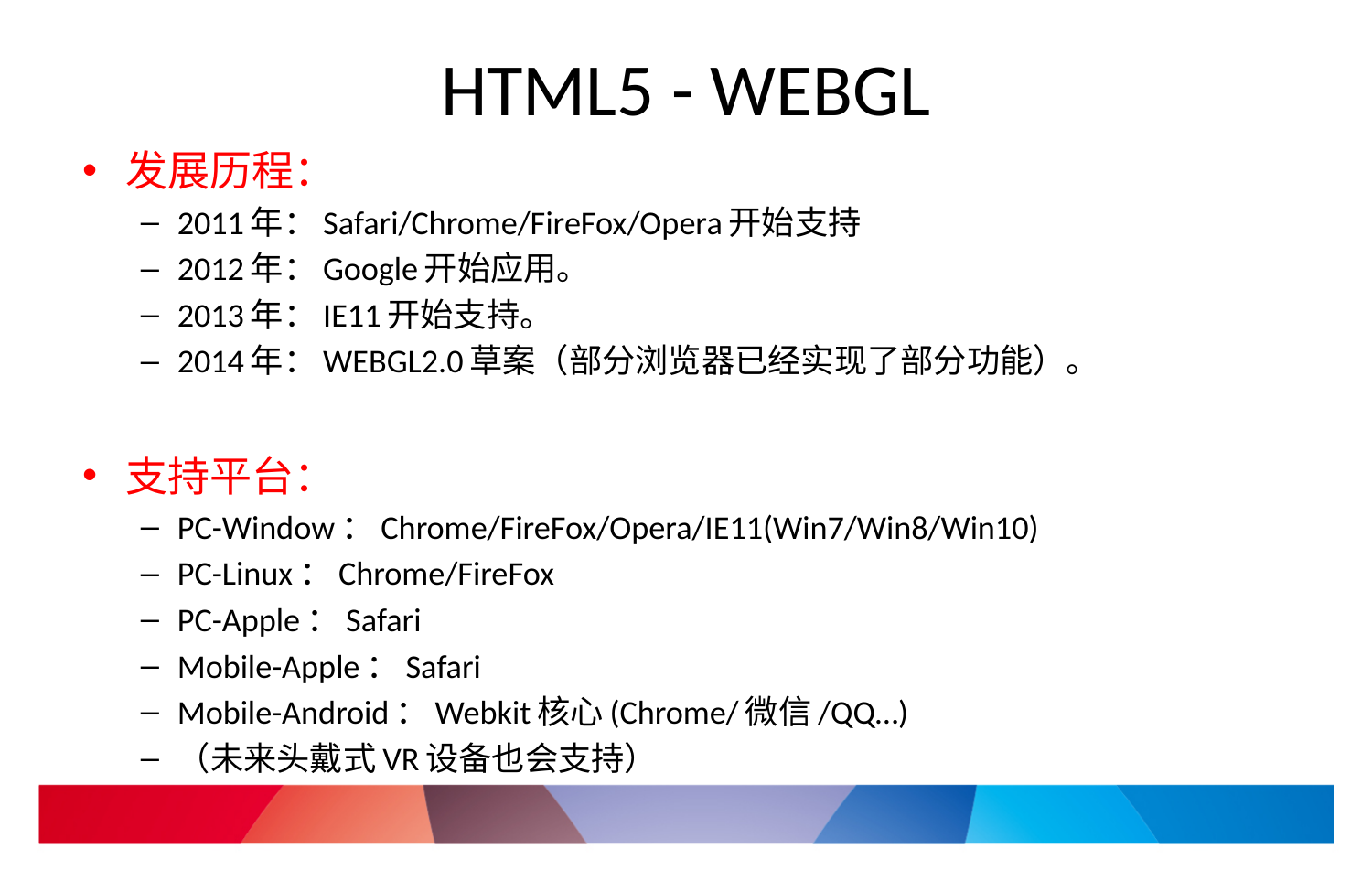

# HTML5 - WEBGL
发展历程：
2011年：Safari/Chrome/FireFox/Opera开始支持
2012年：Google开始应用。
2013年：IE11开始支持。
2014年：WEBGL2.0草案（部分浏览器已经实现了部分功能）。

支持平台：
PC-Window：Chrome/FireFox/Opera/IE11(Win7/Win8/Win10)
PC-Linux：Chrome/FireFox
PC-Apple：Safari
Mobile-Apple：Safari
Mobile-Android：Webkit核心(Chrome/微信/QQ…)
（未来头戴式VR设备也会支持）